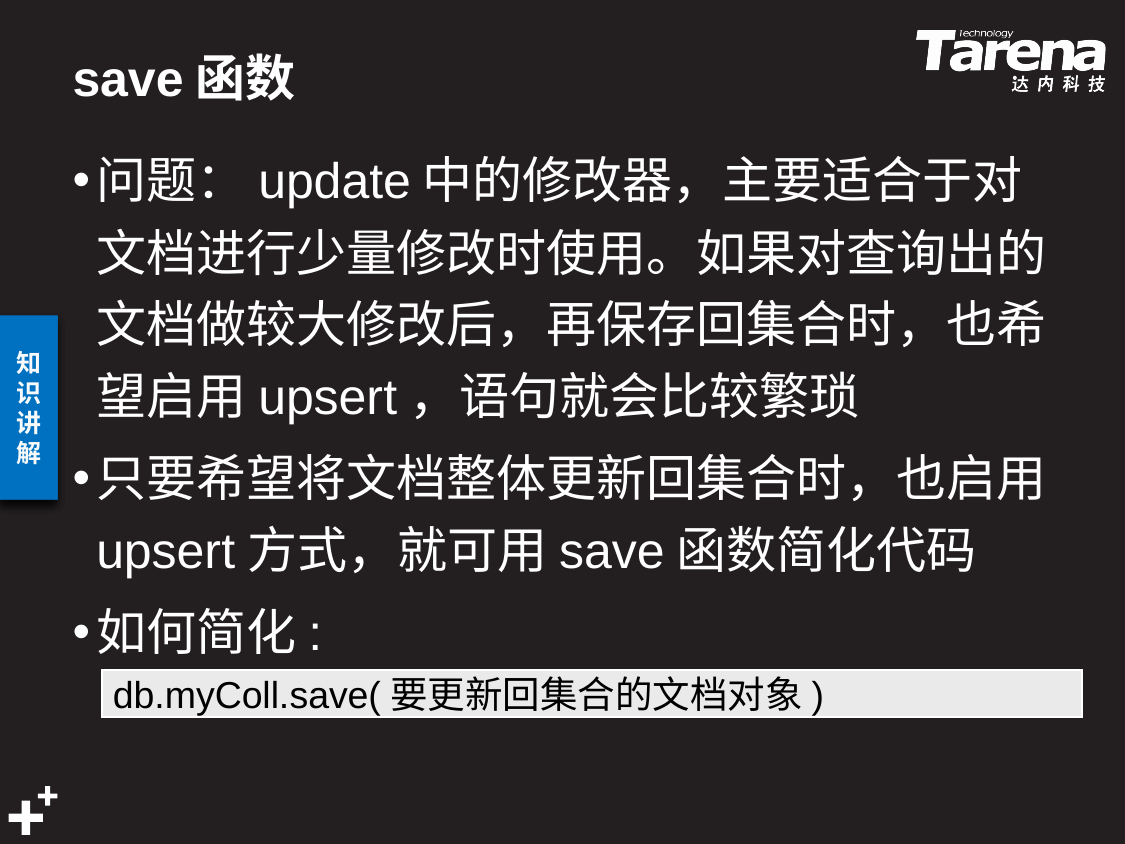

# save函数
问题：update中的修改器，主要适合于对文档进行少量修改时使用。如果对查询出的文档做较大修改后，再保存回集合时，也希望启用upsert，语句就会比较繁琐
只要希望将文档整体更新回集合时，也启用upsert方式，就可用save函数简化代码
如何简化:
db.myColl.save(要更新回集合的文档对象)